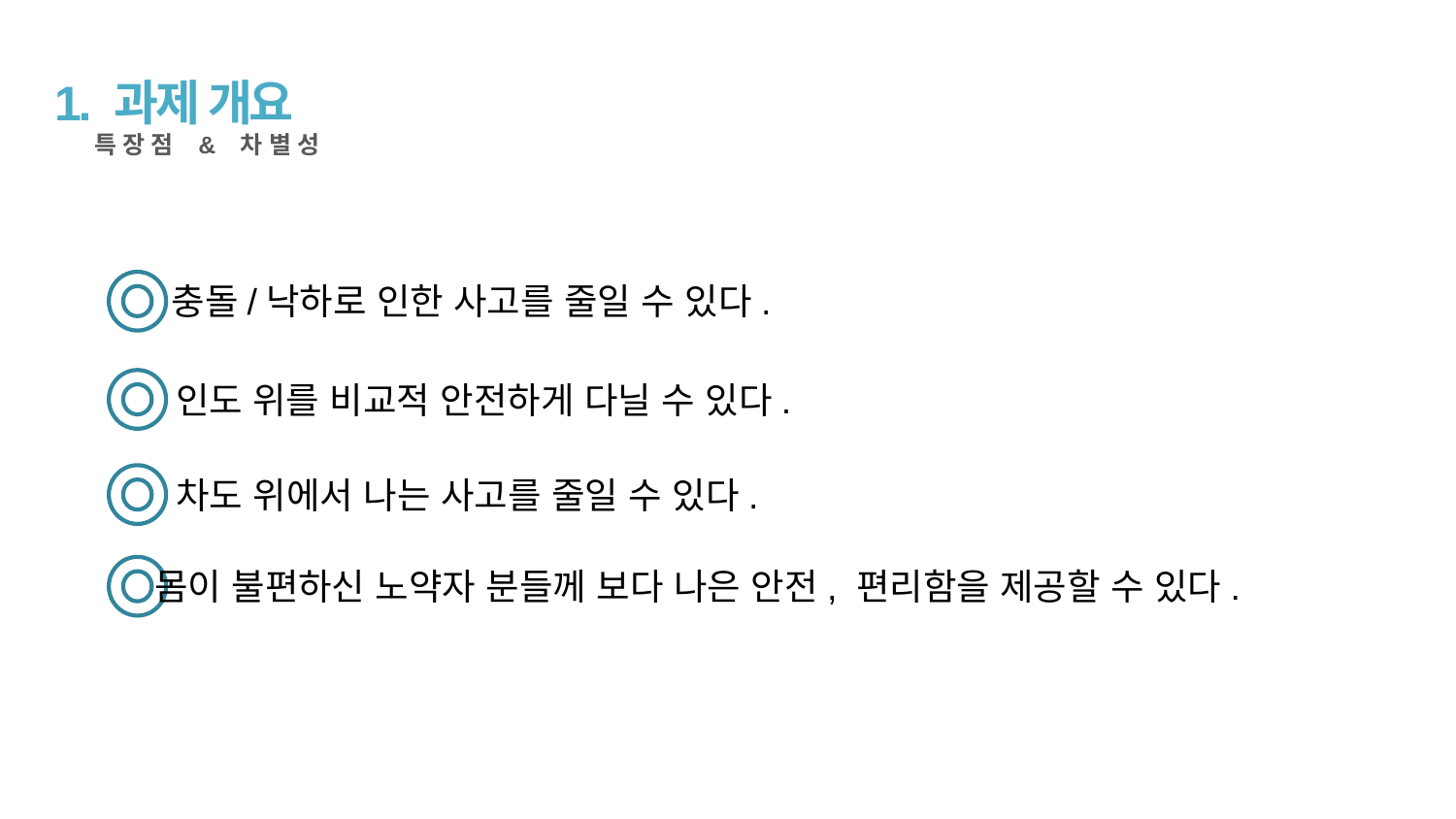

1. 과제 개요
특장점 & 차별성

충돌/낙하로 인한 사고를 줄일 수 있다.

인도 위를 비교적 안전하게 다닐 수 있다.

차도 위에서 나는 사고를 줄일 수 있다.

몸이 불편하신 노약자 분들께 보다 나은 안전, 편리함을 제공할 수 있다.